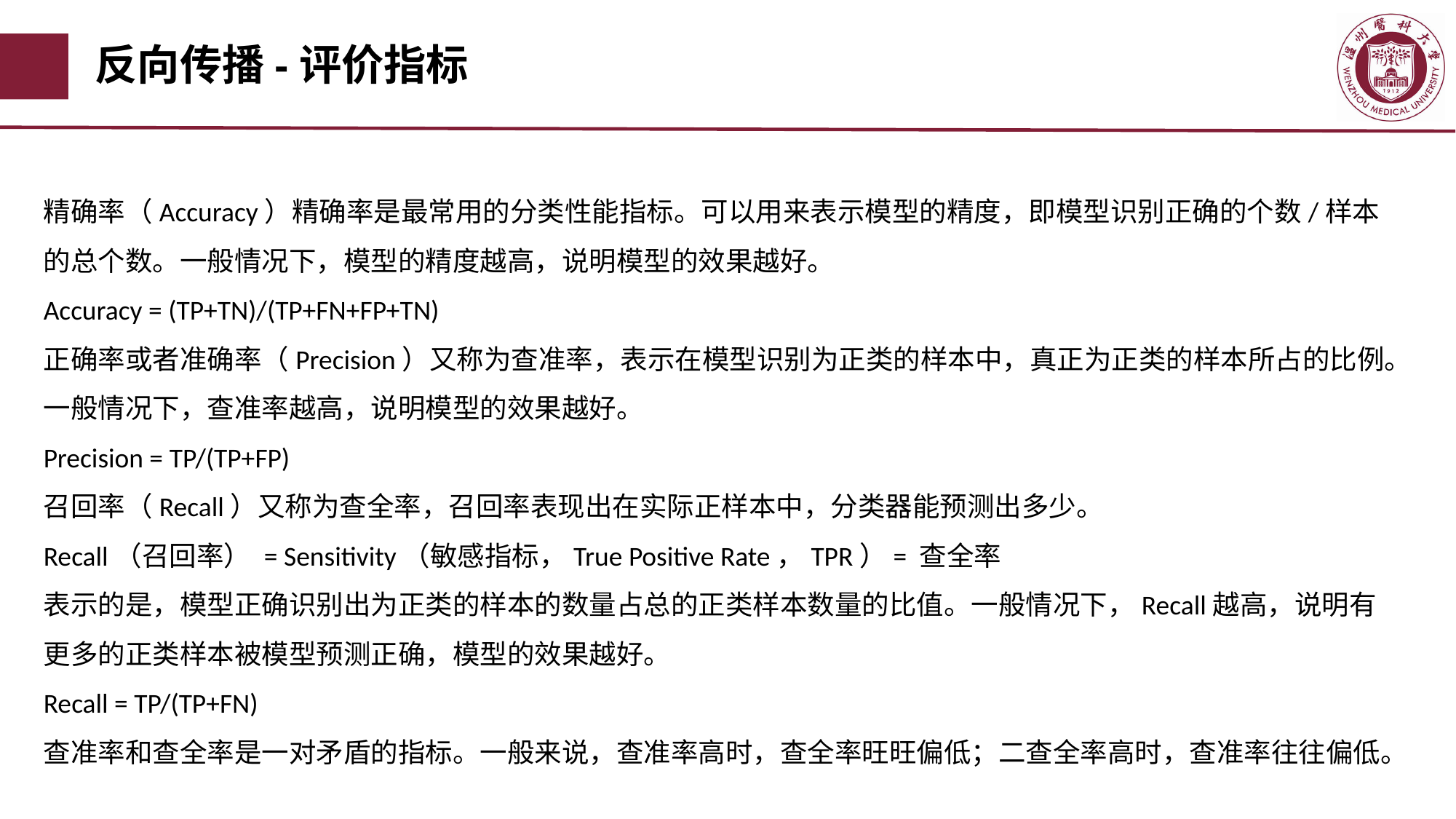

# 反向传播-评价指标
精确率（Accuracy）精确率是最常用的分类性能指标。可以用来表示模型的精度，即模型识别正确的个数/样本的总个数。一般情况下，模型的精度越高，说明模型的效果越好。
Accuracy = (TP+TN)/(TP+FN+FP+TN)
正确率或者准确率（Precision）又称为查准率，表示在模型识别为正类的样本中，真正为正类的样本所占的比例。一般情况下，查准率越高，说明模型的效果越好。
Precision = TP/(TP+FP)
召回率（Recall）又称为查全率，召回率表现出在实际正样本中，分类器能预测出多少。
Recall（召回率） = Sensitivity（敏感指标，True Positive Rate，TPR）= 查全率
表示的是，模型正确识别出为正类的样本的数量占总的正类样本数量的比值。一般情况下，Recall越高，说明有更多的正类样本被模型预测正确，模型的效果越好。
Recall = TP/(TP+FN)
查准率和查全率是一对矛盾的指标。一般来说，查准率高时，查全率旺旺偏低；二查全率高时，查准率往往偏低。